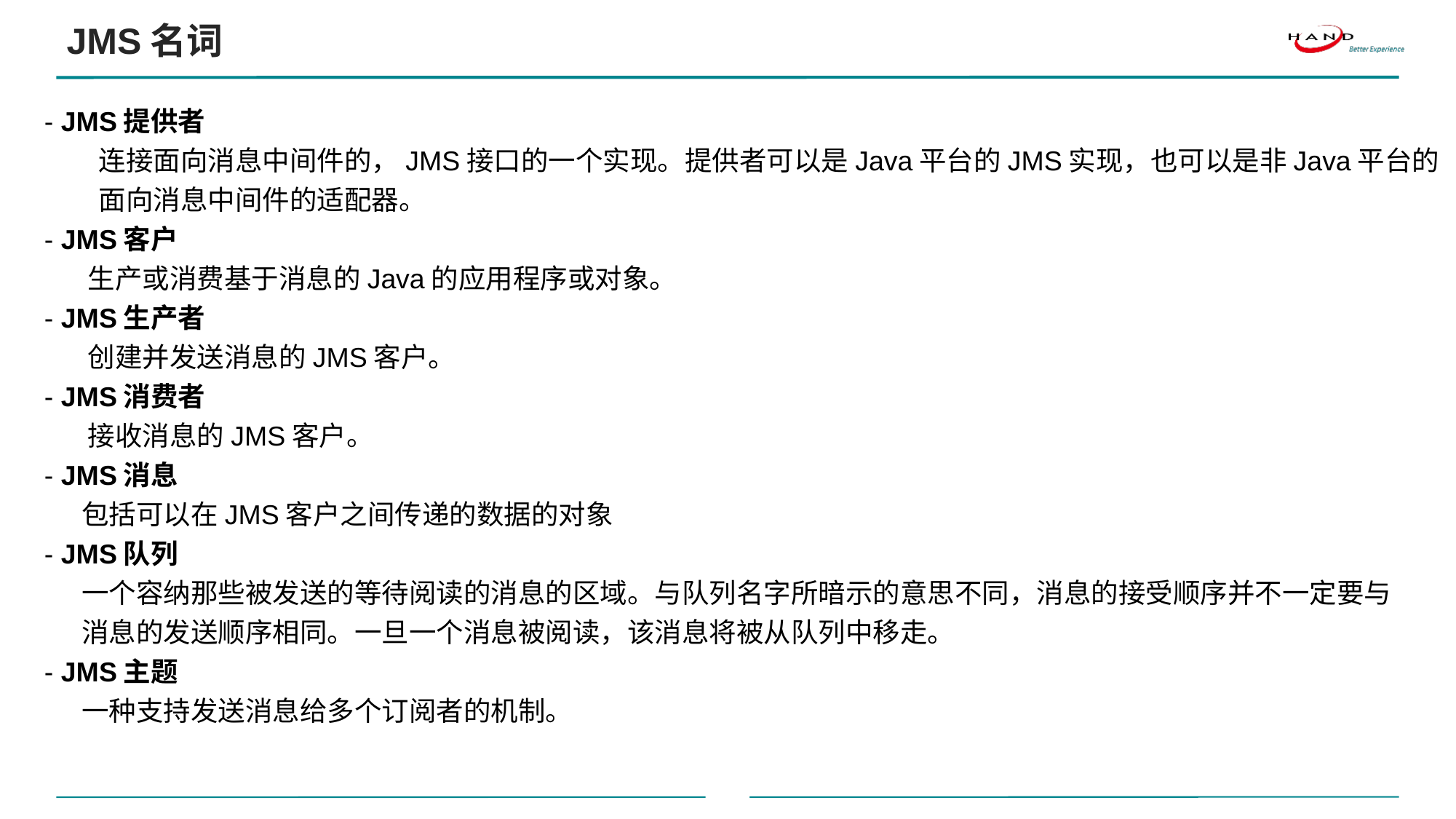

JMS名词
- JMS提供者

连接面向消息中间件的，JMS接口的一个实现。提供者可以是Java平台的JMS实现，也可以是非Java平台的

面向消息中间件的适配器。

- JMS客户

      生产或消费基于消息的Java的应用程序或对象。

- JMS生产者

      创建并发送消息的JMS客户。

- JMS消费者

      接收消息的JMS客户。

- JMS消息

     包括可以在JMS客户之间传递的数据的对象

- JMS队列

     一个容纳那些被发送的等待阅读的消息的区域。与队列名字所暗示的意思不同，消息的接受顺序并不一定要与

     消息的发送顺序相同。一旦一个消息被阅读，该消息将被从队列中移走。

- JMS主题

     一种支持发送消息给多个订阅者的机制。
4